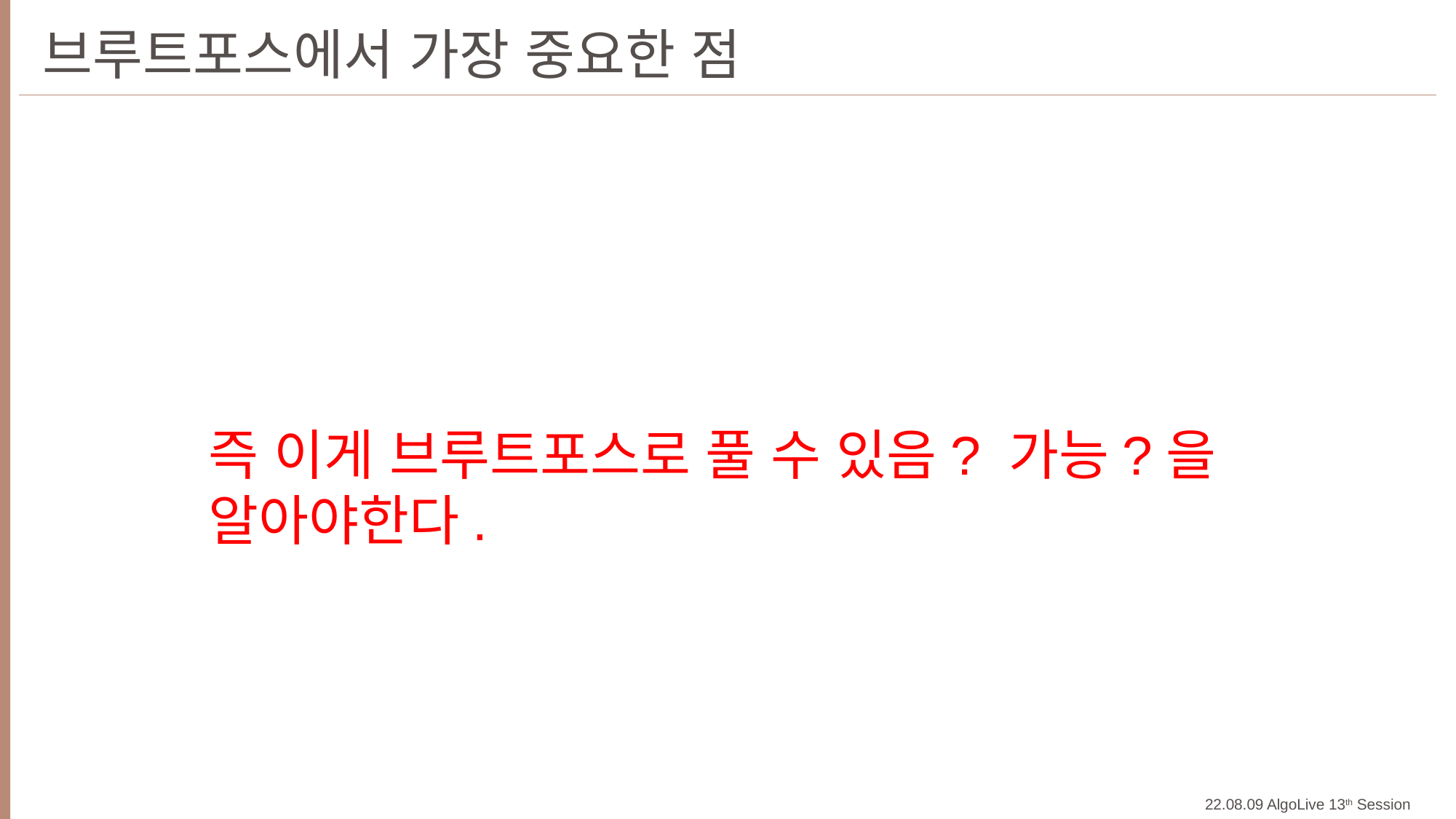

브루트포스에서 가장 중요한 점
즉 이게 브루트포스로 풀 수 있음? 가능?을 알아야한다.

22.08.09 AlgoLive 13th Session